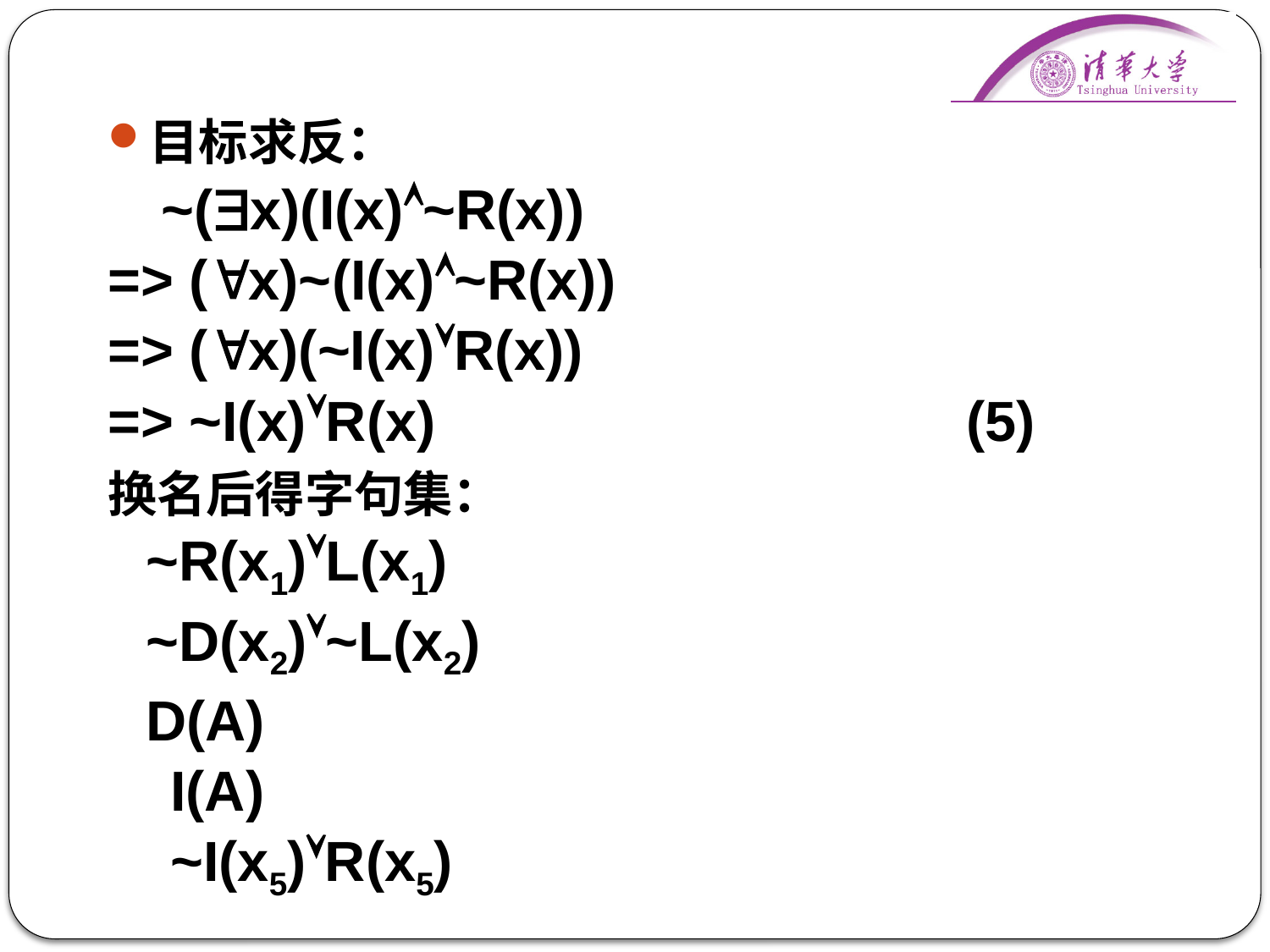

#
目标求反：
	 ~(∃x)(I(x)∧~R(x))
=> (∀x)~(I(x)∧~R(x))
=> (∀x)(~I(x)∨R(x))
=> ~I(x)∨R(x)                                  (5)
换名后得字句集：
	~R(x1)∨L(x1)
	~D(x2)∨~L(x2)
	D(A)
    I(A)
    ~I(x5)∨R(x5)

20